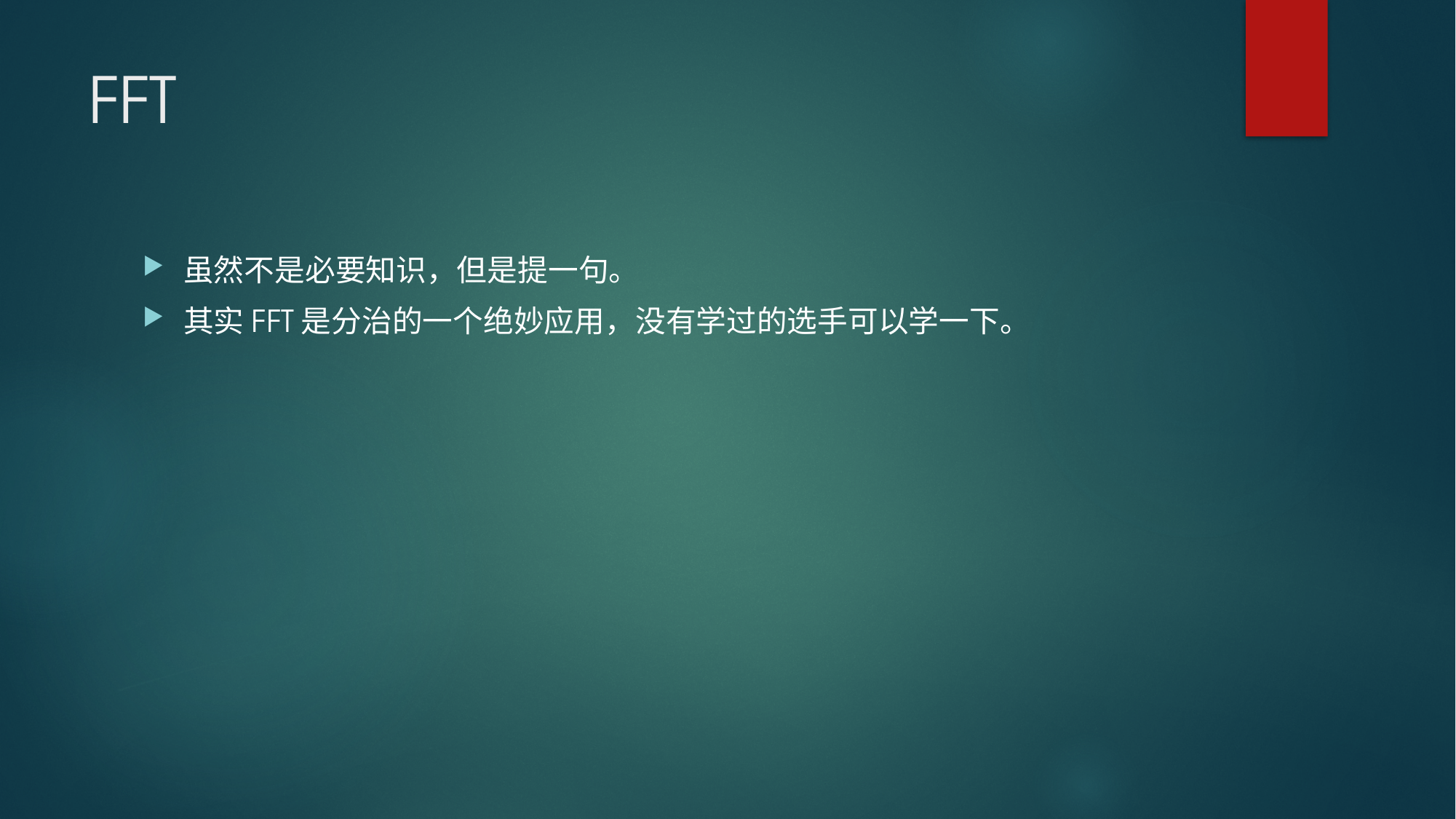

# FFT
虽然不是必要知识，但是提一句。
其实FFT是分治的一个绝妙应用，没有学过的选手可以学一下。